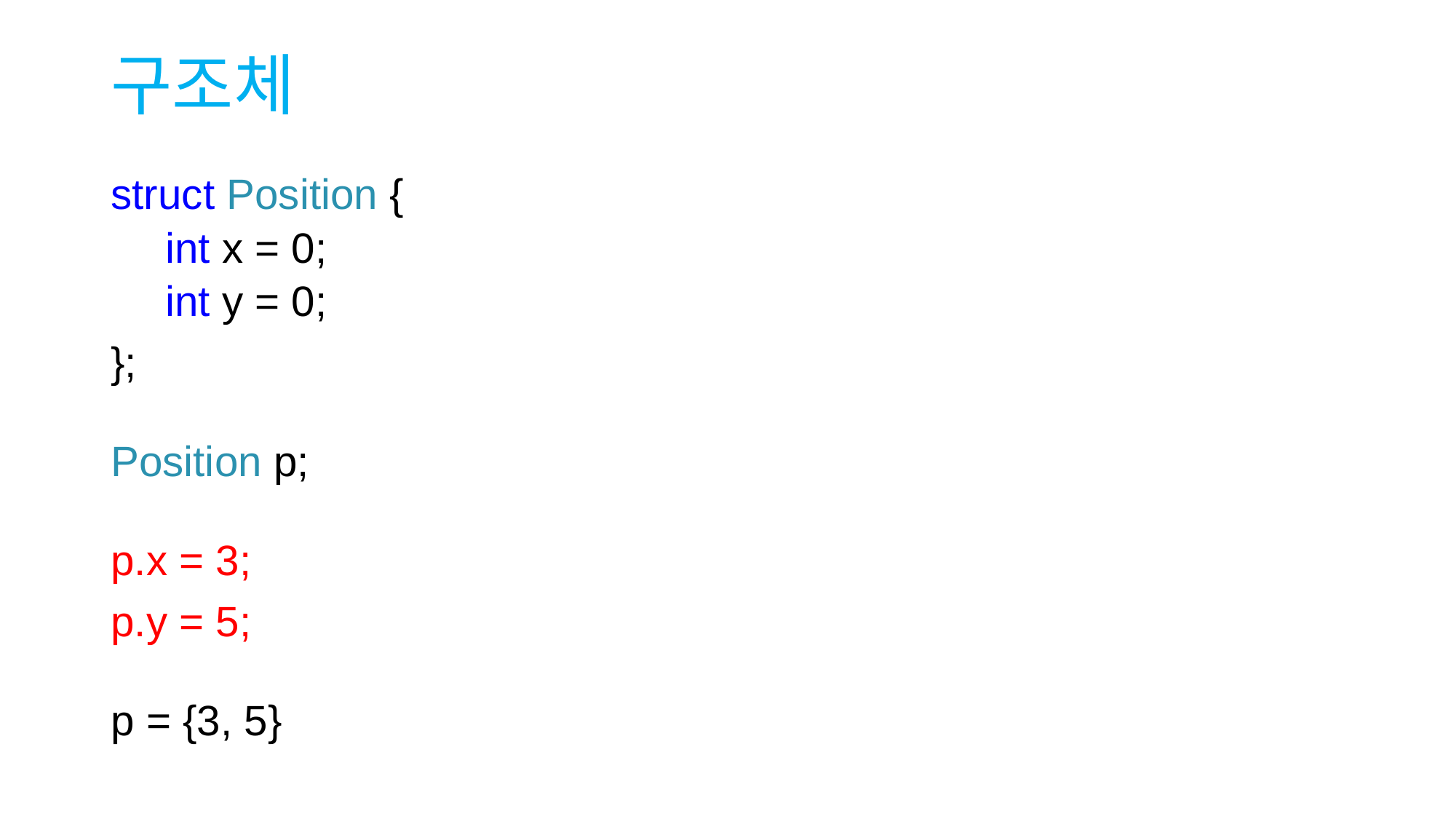

# 구조체
struct Position {
int x = 0;
int y = 0;
};

Position p;

p.x = 3;
p.y = 5;

p = {3, 5}